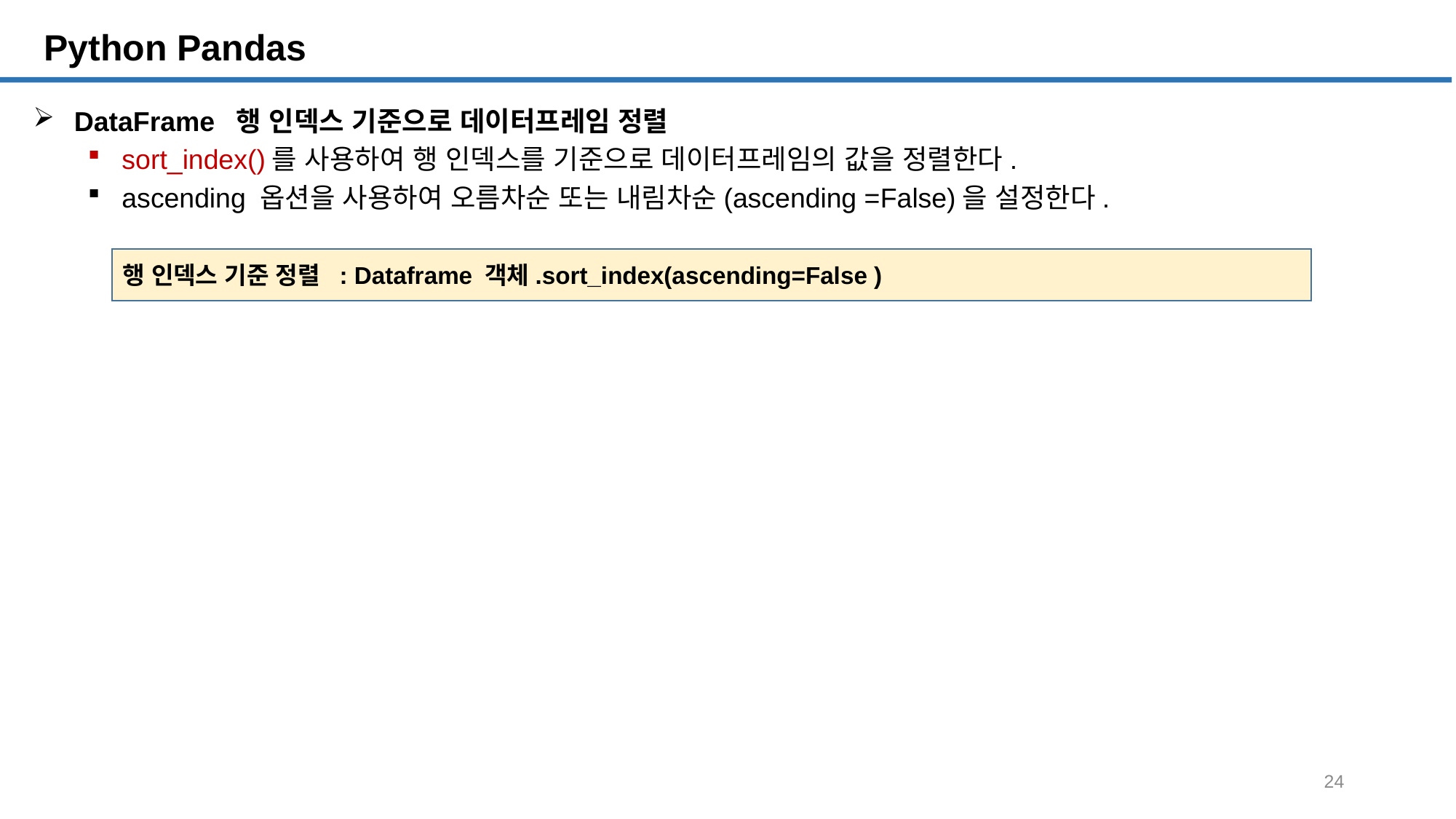

SQL 튜닝 개요
# Python Pandas

DataFrame  행 인덱스 기준으로 데이터프레임 정렬
sort_index()를 사용하여 행 인덱스를 기준으로 데이터프레임의 값을 정렬한다.
ascending 옵션을 사용하여 오름차순 또는 내림차순(ascending =False)을 설정한다.
행 인덱스 기준 정렬  : Dataframe 객체.sort_index(ascending=False )
24